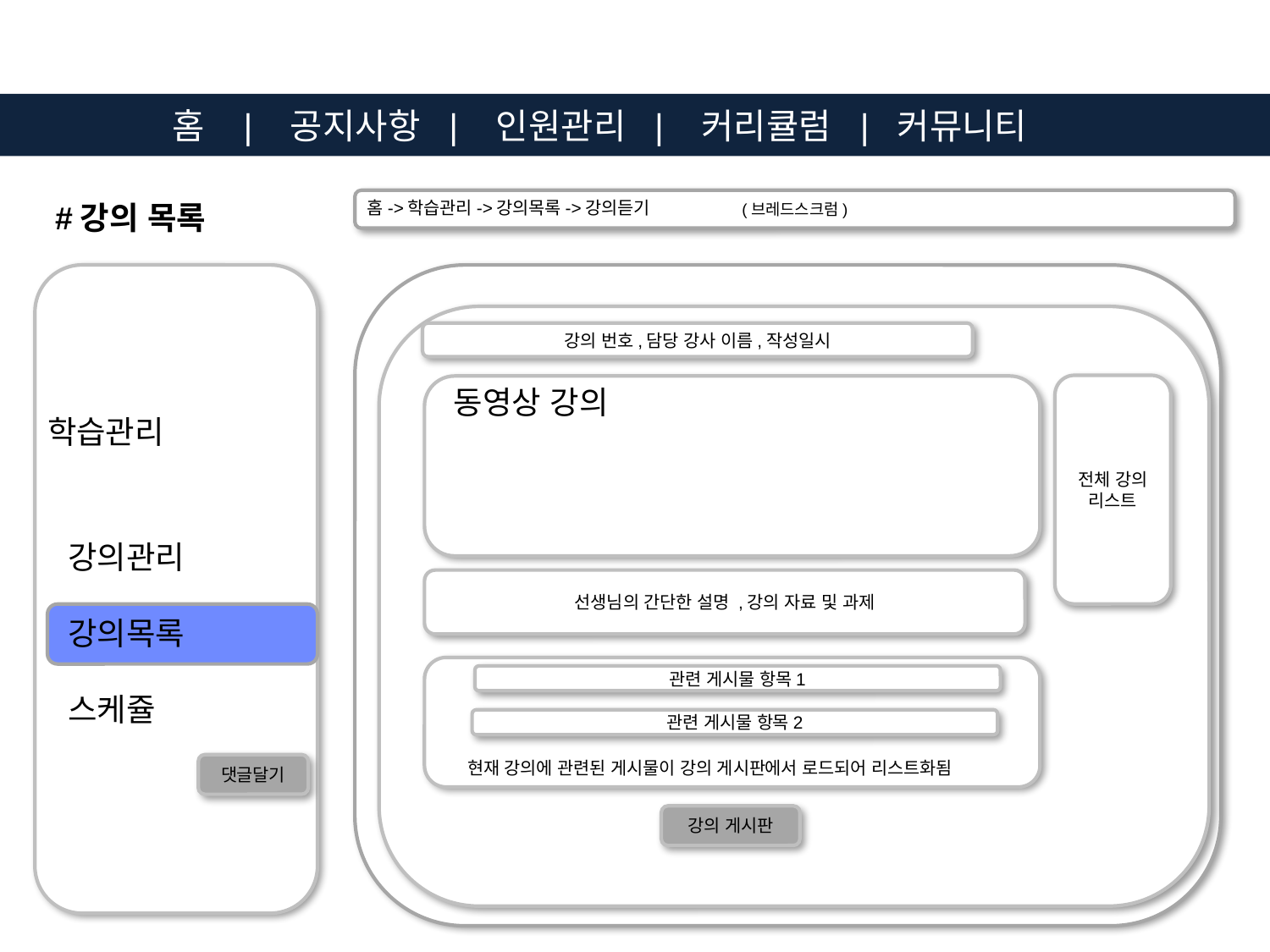

홈   |   공지사항  |   인원관리  |   커리큘럼  |  커뮤니티
홈->학습관리->강의목록->강의듣기
(브레드스크럼)
#강의 목록

강의 번호,담당 강사 이름,작성일시
전체 강의 리스트

동영상 강의
학습관리
강의관리

강의목록

스케쥴

선생님의 간단한 설명 ,강의 자료 및 과제

.
관련 게시물 항목1
관련 게시물 항목2
현재 강의에 관련된 게시물이 강의 게시판에서 로드되어 리스트화됨
댓글달기
강의 게시판